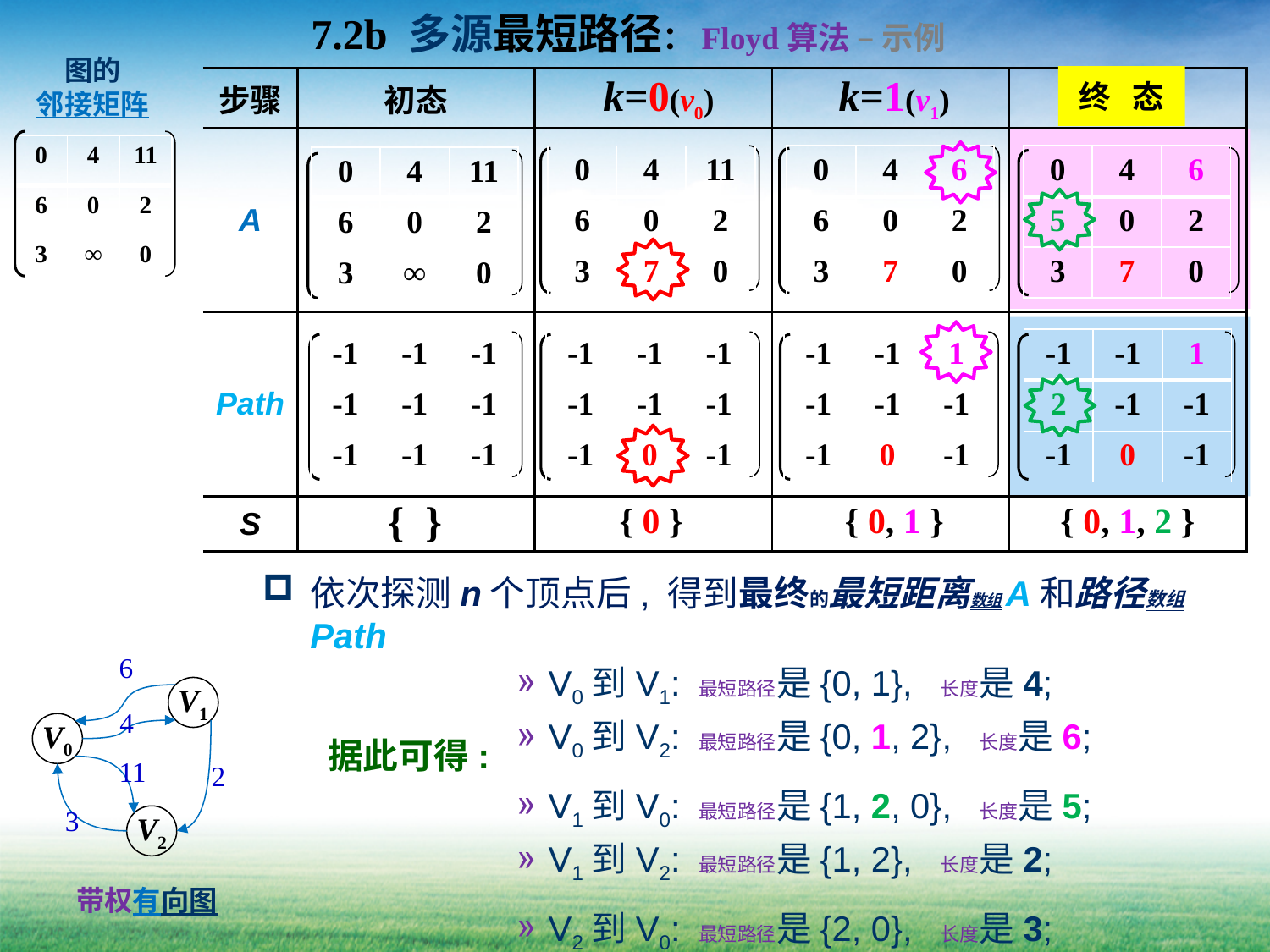

7.2b 多源最短路径：Floyd算法 – 示例
图的
邻接矩阵
k=0(v0)
k=1(v1)
k=2(v2)
终   态
| 步骤 | 初态 |  |  |  |
| --- | --- | --- | --- | --- |
| A |  |  |  |  |
| Path |  |  |  |  |
| S |  |  |  |  |

| 0 | 4 | 11 |
| --- | --- | --- |
| 6 | 0 | 2 |
| 3 | ∞ | 0 |

| 0 | 4 | 6 |
| --- | --- | --- |
| 6 | 0 | 2 |
| 3 | 7 | 0 |
| 0 | 4 | 6 |
| --- | --- | --- |
| 5 | 0 | 2 |
| 3 | 7 | 0 |
| 0 | 4 | 11 |
| --- | --- | --- |
| 6 | 0 | 2 |
| 3 | 7 | 0 |
| 0 | 4 | 11 |
| --- | --- | --- |
| 6 | 0 | 2 |
| 3 | ∞ | 0 |

| -1 | -1 | -1 |
| --- | --- | --- |
| -1 | -1 | -1 |
| -1 | -1 | -1 |
| -1 | -1 | -1 |
| --- | --- | --- |
| -1 | -1 | -1 |
| -1 | 0 | -1 |
| -1 | -1 | 1 |
| --- | --- | --- |
| -1 | -1 | -1 |
| -1 | 0 | -1 |
| -1 | -1 | 1 |
| --- | --- | --- |
| 2 | -1 | -1 |
| -1 | 0 | -1 |

{  }
{ 0 }
{ 0, 1 }
{ 0, 1, 2 }
依次探测n个顶点后, 得到最终的最短距离数组A和路径数组Path
V0到V1: 最短路径是{0, 1},  长度是4;
V0到V2: 最短路径是{0, 1, 2},  长度是6;
V1到V0: 最短路径是{1, 2, 0},  长度是5;
V1到V2: 最短路径是{1, 2},  长度是2;
V2到V0: 最短路径是{2, 0},  长度是3;
V2到V1: 最短路径是{2, 0, 1},  长度是7;
6
V1
4
V0
11
2
3
V2
据此可得:
带权有向图